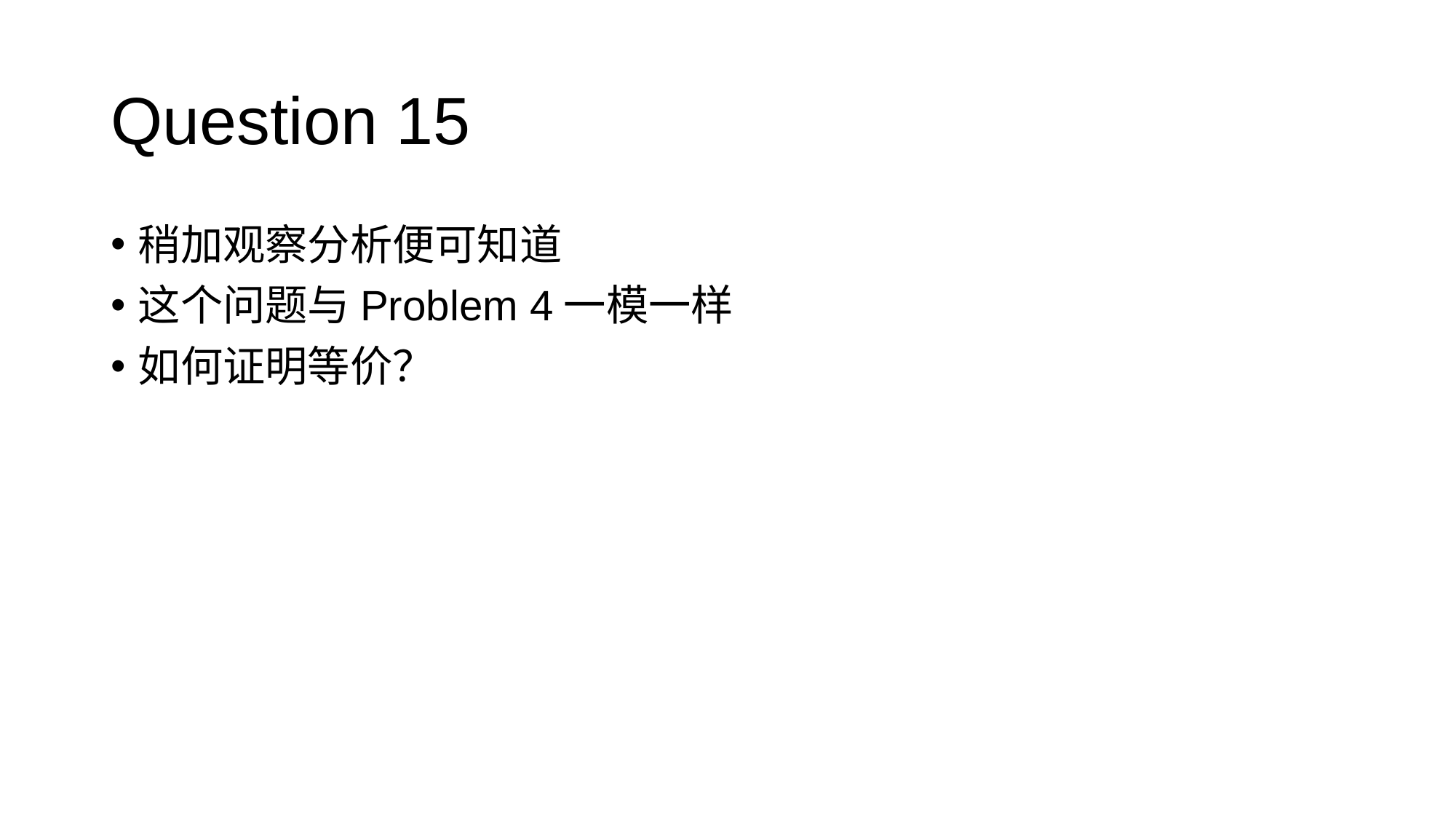

# Question 15
稍加观察分析便可知道
这个问题与Problem 4一模一样
如何证明等价？